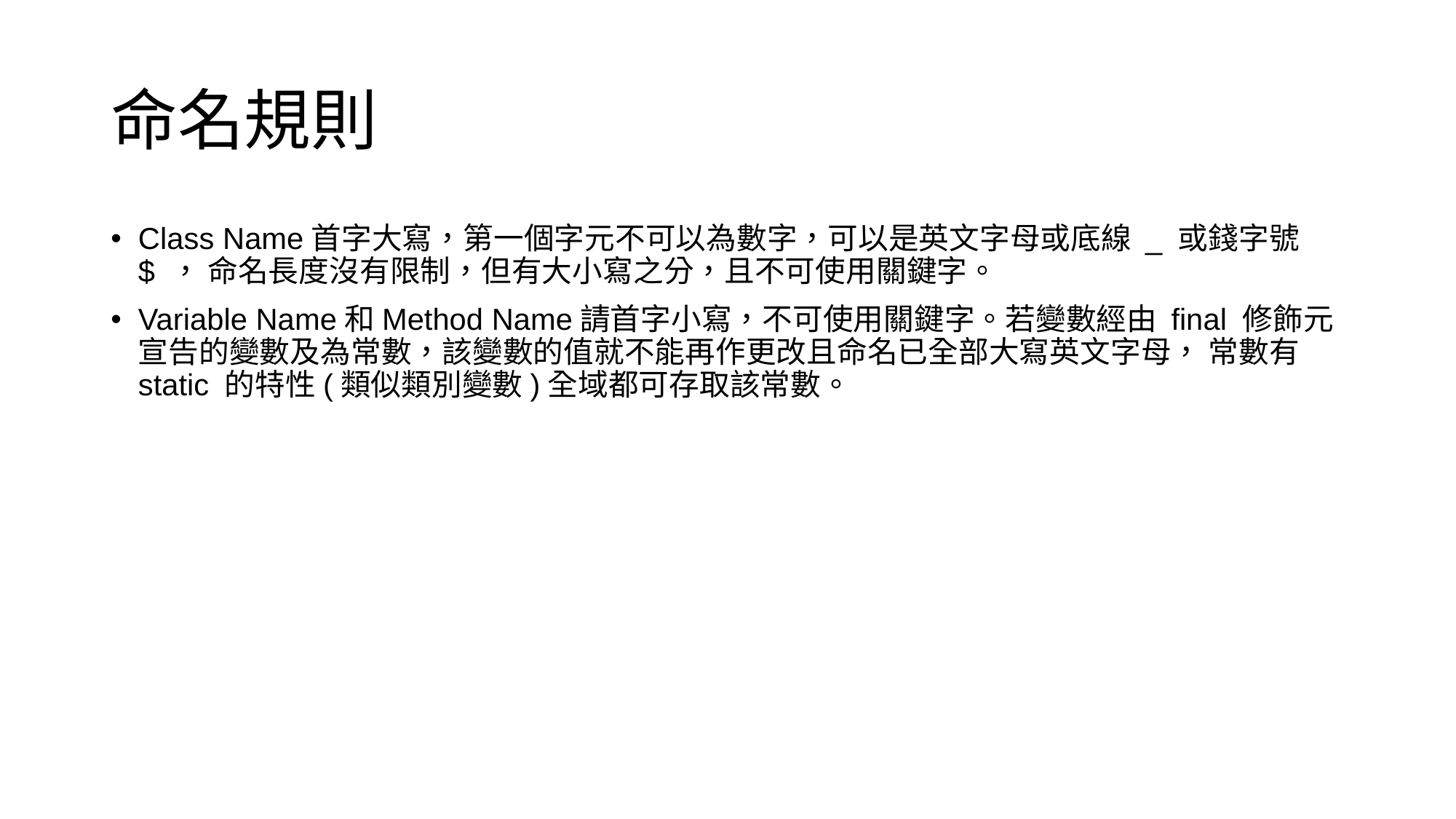

# 命名規則
Class Name首字大寫，第一個字元不可以為數字，可以是英文字母或底線 _ 或錢字號 $ ， 命名長度沒有限制，但有大小寫之分，且不可使用關鍵字。
Variable Name和Method Name請首字小寫，不可使用關鍵字。若變數經由 final 修飾元宣告的變數及為常數，該變數的值就不能再作更改且命名已全部大寫英文字母， 常數有 static 的特性(類似類別變數)全域都可存取該常數。